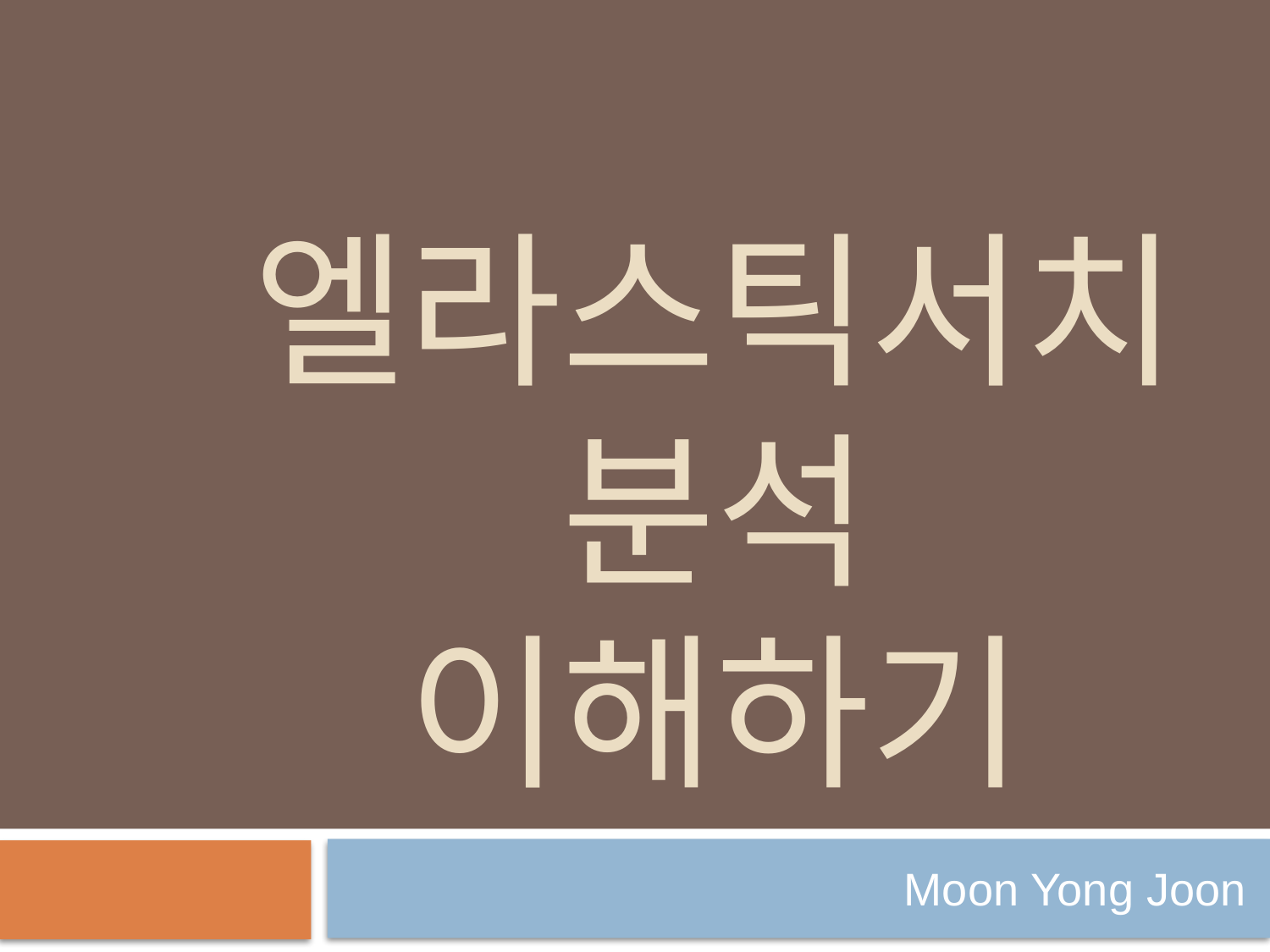

# 엘라스틱서치 분석 이해하기
Moon Yong Joon